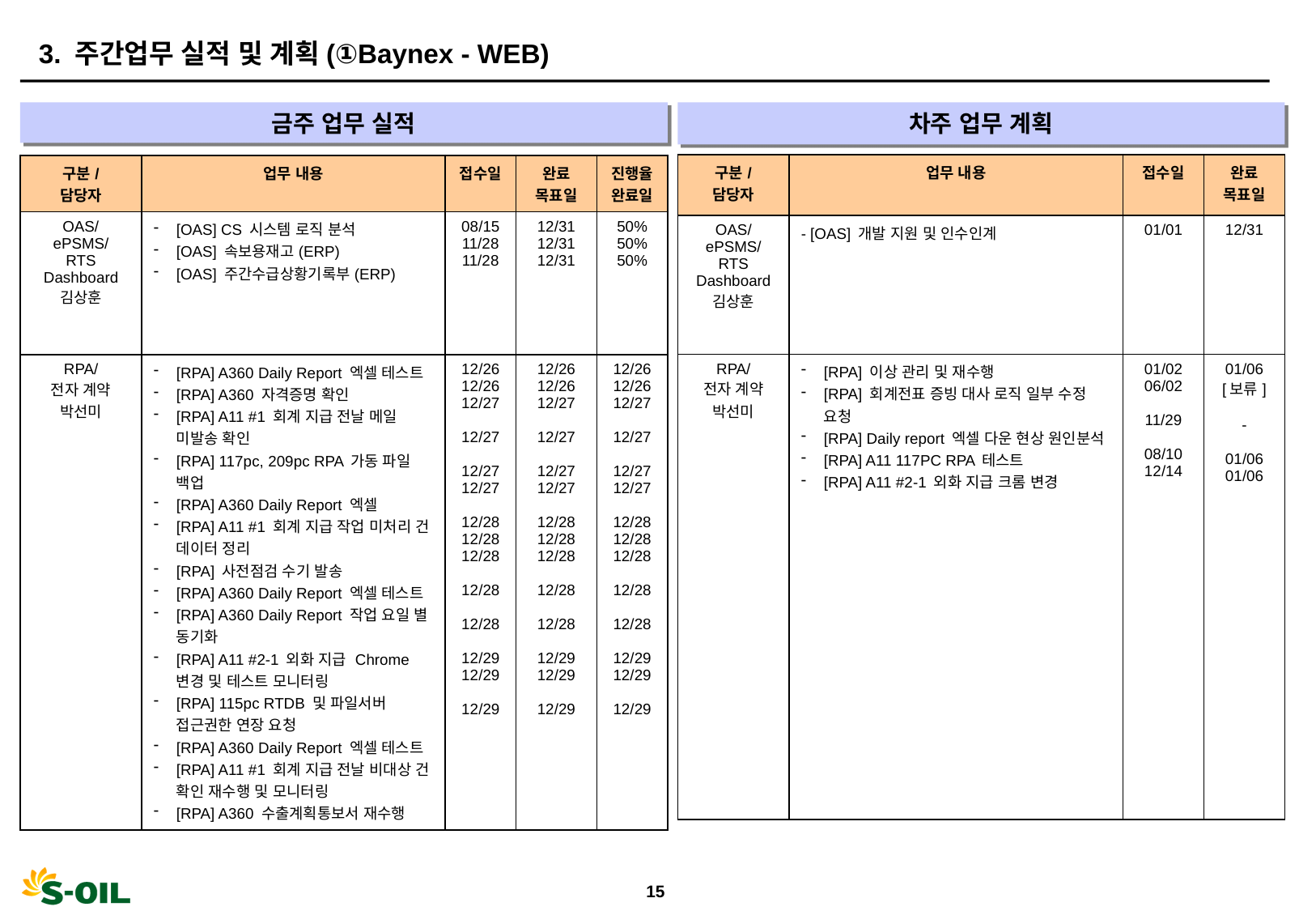

3. 주간업무 실적 및 계획(①Baynex - WEB)
금주 업무 실적
차주 업무 계획
| 구분/ 담당자 | 업무 내용 | 접수일 | 완료 목표일 |
| --- | --- | --- | --- |
| OAS/ ePSMS/ RTS Dashboard 김상훈 | - [OAS] 개발 지원 및 인수인계 | 01/01 | 12/31 |
| RPA/ 전자 계약 박선미 | [RPA] 이상 관리 및 재수행 [RPA] 회계전표 증빙 대사 로직 일부 수정 요청 [RPA] Daily report 엑셀 다운 현상 원인분석 [RPA] A11 117PC RPA 테스트 [RPA] A11 #2-1 외화 지급 크롬 변경 | 01/02 06/02 11/29 08/10 12/14 | 01/06 [보류] - 01/06 01/06 |
| 구분/ 담당자 | 업무 내용 | 접수일 | 완료 목표일 | 진행율 완료일 |
| --- | --- | --- | --- | --- |
| OAS/ ePSMS/ RTS Dashboard 김상훈 | [OAS] CS 시스템 로직 분석 [OAS] 속보용재고(ERP) [OAS] 주간수급상황기록부(ERP) | 08/15 11/28 11/28 | 12/31 12/31 12/31 | 50% 50% 50% |
| RPA/ 전자 계약 박선미 | [RPA] A360 Daily Report 엑셀 테스트 [RPA] A360 자격증명 확인 [RPA] A11 #1 회계 지급 전날 메일 미발송 확인 [RPA] 117pc, 209pc RPA 가동 파일 백업 [RPA] A360 Daily Report 엑셀 [RPA] A11 #1 회계 지급 작업 미처리 건 데이터 정리 [RPA] 사전점검 수기 발송 [RPA] A360 Daily Report 엑셀 테스트 [RPA] A360 Daily Report 작업 요일 별 동기화 [RPA] A11 #2-1 외화 지급 Chrome 변경 및 테스트 모니터링 [RPA] 115pc RTDB 및 파일서버 접근권한 연장 요청 [RPA] A360 Daily Report 엑셀 테스트 [RPA] A11 #1 회계 지급 전날 비대상 건 확인 재수행 및 모니터링 [RPA] A360 수출계획통보서 재수행 | 12/26 12/26 12/27 12/27 12/27 12/27 12/28 12/28 12/28 12/28 12/28 12/29 12/29 12/29 | 12/26 12/26 12/27 12/27 12/27 12/27 12/28 12/28 12/28 12/28 12/28 12/29 12/29 12/29 | 12/26 12/26 12/27 12/27 12/27 12/27 12/28 12/28 12/28 12/28 12/28 12/29 12/29 12/29 |